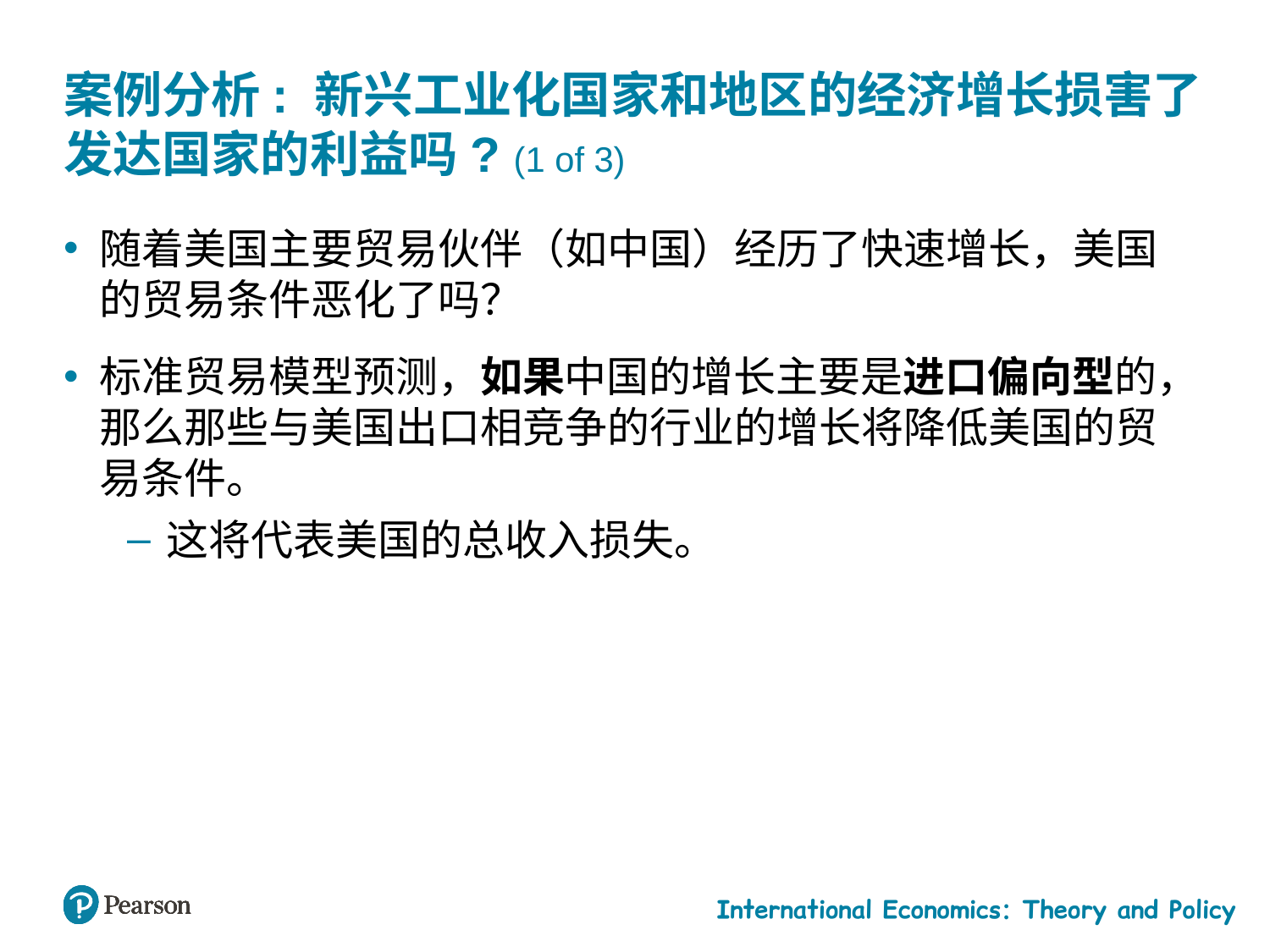

# 案例分析: 新兴工业化国家和地区的经济增长损害了发达国家的利益吗? (1 of 3)
随着美国主要贸易伙伴（如中国）经历了快速增长，美国的贸易条件恶化了吗？
标准贸易模型预测，如果中国的增长主要是进口偏向型的，那么那些与美国出口相竞争的行业的增长将降低美国的贸易条件。
这将代表美国的总收入损失。